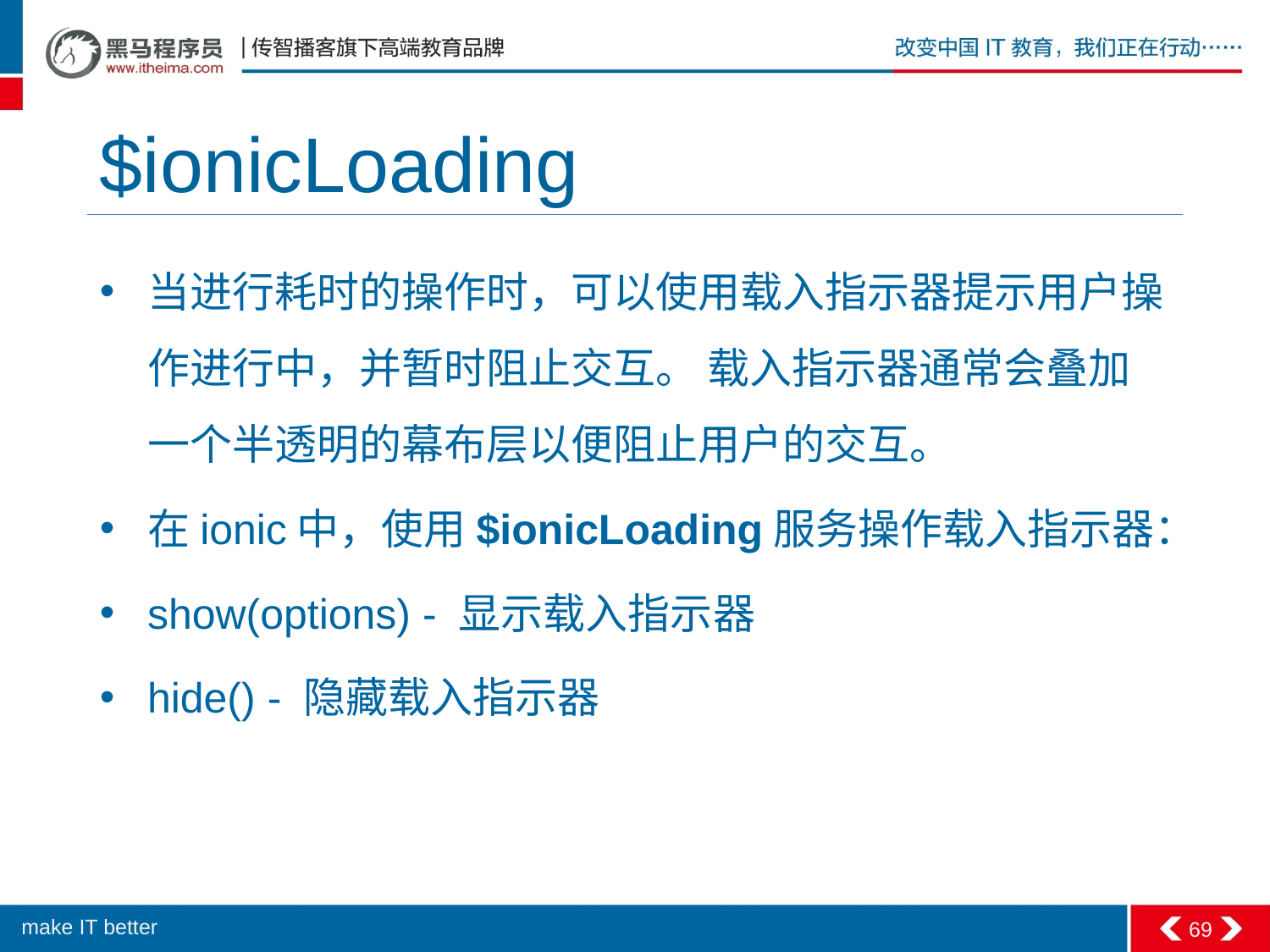

# $ionicLoading
当进行耗时的操作时，可以使用载入指示器提示用户操作进行中，并暂时阻止交互。 载入指示器通常会叠加一个半透明的幕布层以便阻止用户的交互。
在ionic中，使用$ionicLoading服务操作载入指示器：
show(options) - 显示载入指示器
hide() - 隐藏载入指示器

69

make IT better